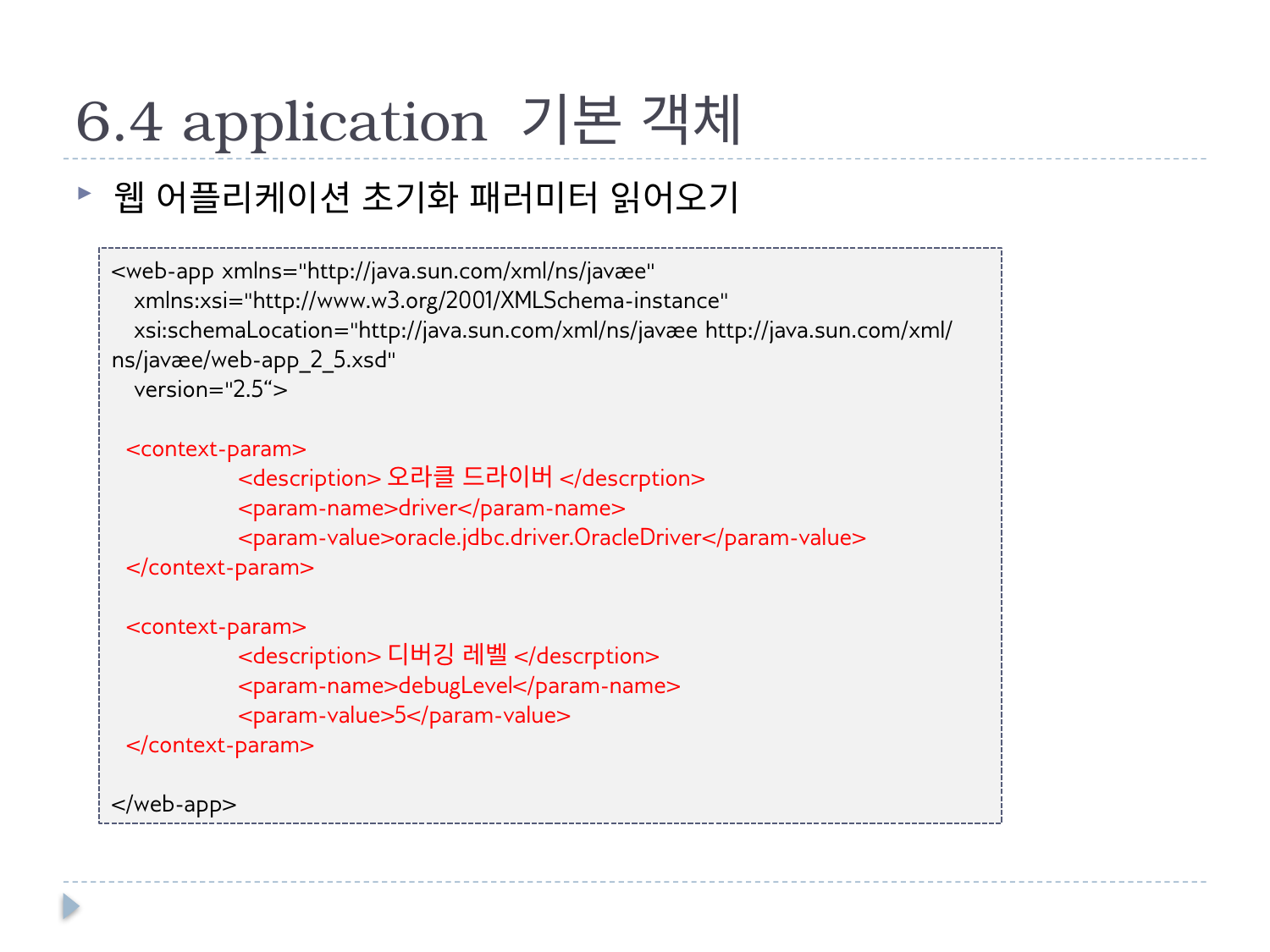

# 6.4 application 기본 객체
웹 어플리케이션 초기화 패러미터 읽어오기
<web-app xmlns="http://java.sun.com/xml/ns/javaee"
   xmlns:xsi="http://www.w3.org/2001/XMLSchema-instance"
   xsi:schemaLocation="http://java.sun.com/xml/ns/javaee http://java.sun.com/xml/ns/javaee/web-app_2_5.xsd"
   version="2.5“>

  <context-param>
	<description>오라클 드라이버</descrption>
	<param-name>driver</param-name>
	<param-value>oracle.jdbc.driver.OracleDriver</param-value>
  </context-param>

  <context-param>
	<description>디버깅 레벨</descrption>
	<param-name>debugLevel</param-name>
	<param-value>5</param-value>
  </context-param>

</web-app>